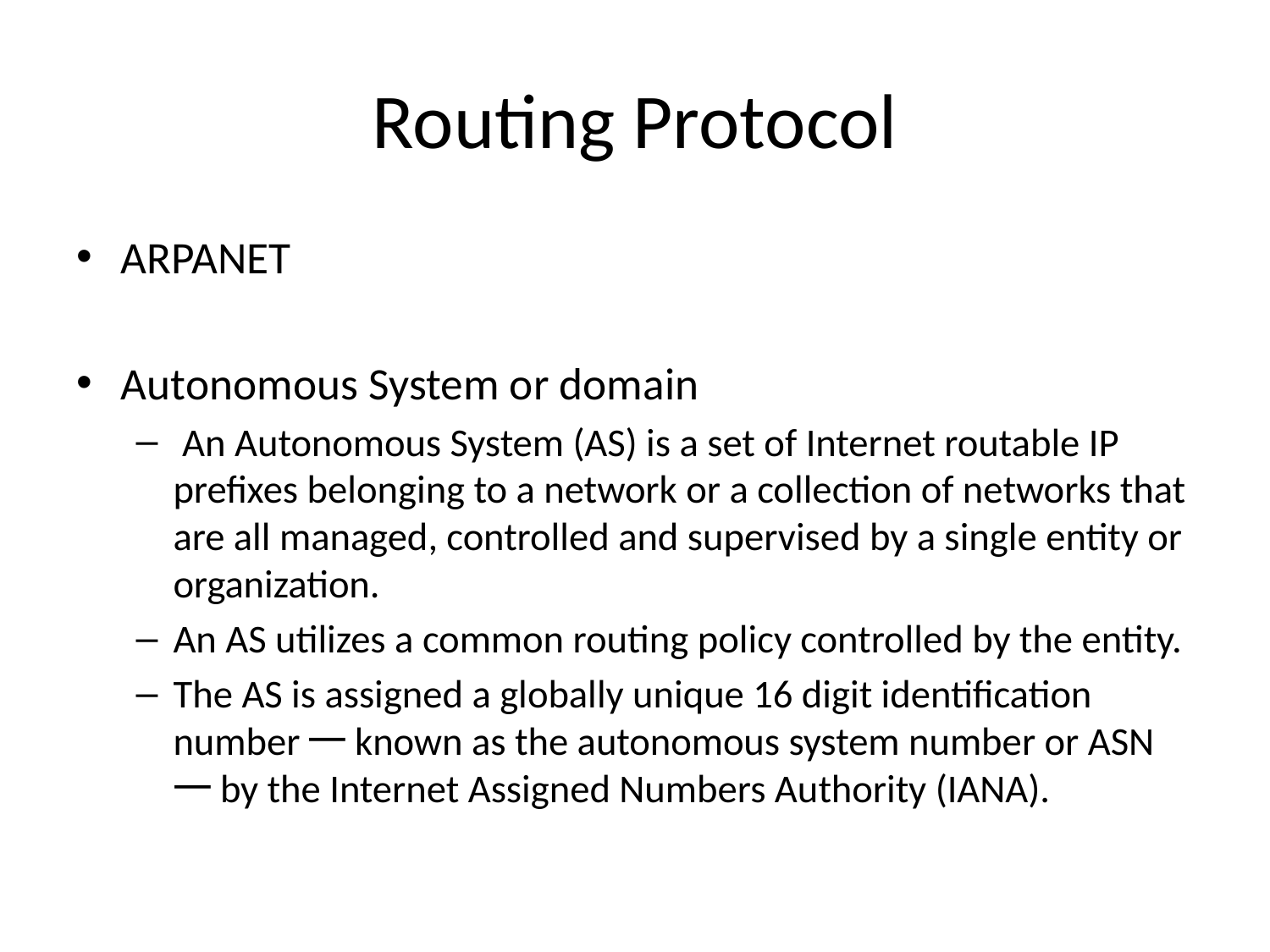

# Routing Protocol
ARPANET

Autonomous System or domain
 An Autonomous System (AS) is a set of Internet routable IP prefixes belonging to a network or a collection of networks that are all managed, controlled and supervised by a single entity or organization.
An AS utilizes a common routing policy controlled by the entity.
The AS is assigned a globally unique 16 digit identification number一known as the autonomous system number or ASN一by the Internet Assigned Numbers Authority (IANA).